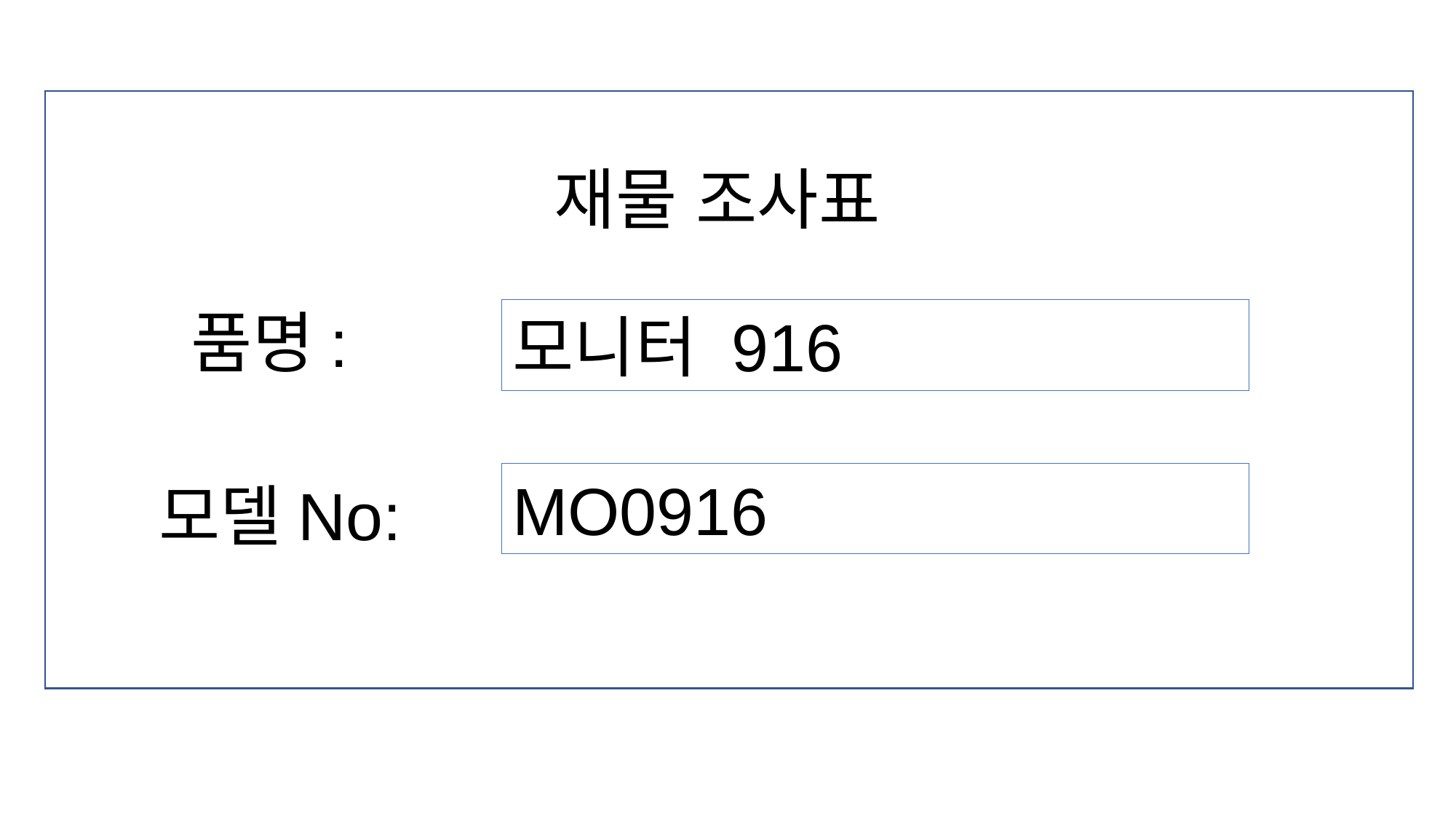

재물 조사표
품명:
모니터 916
MO0916
모델No: